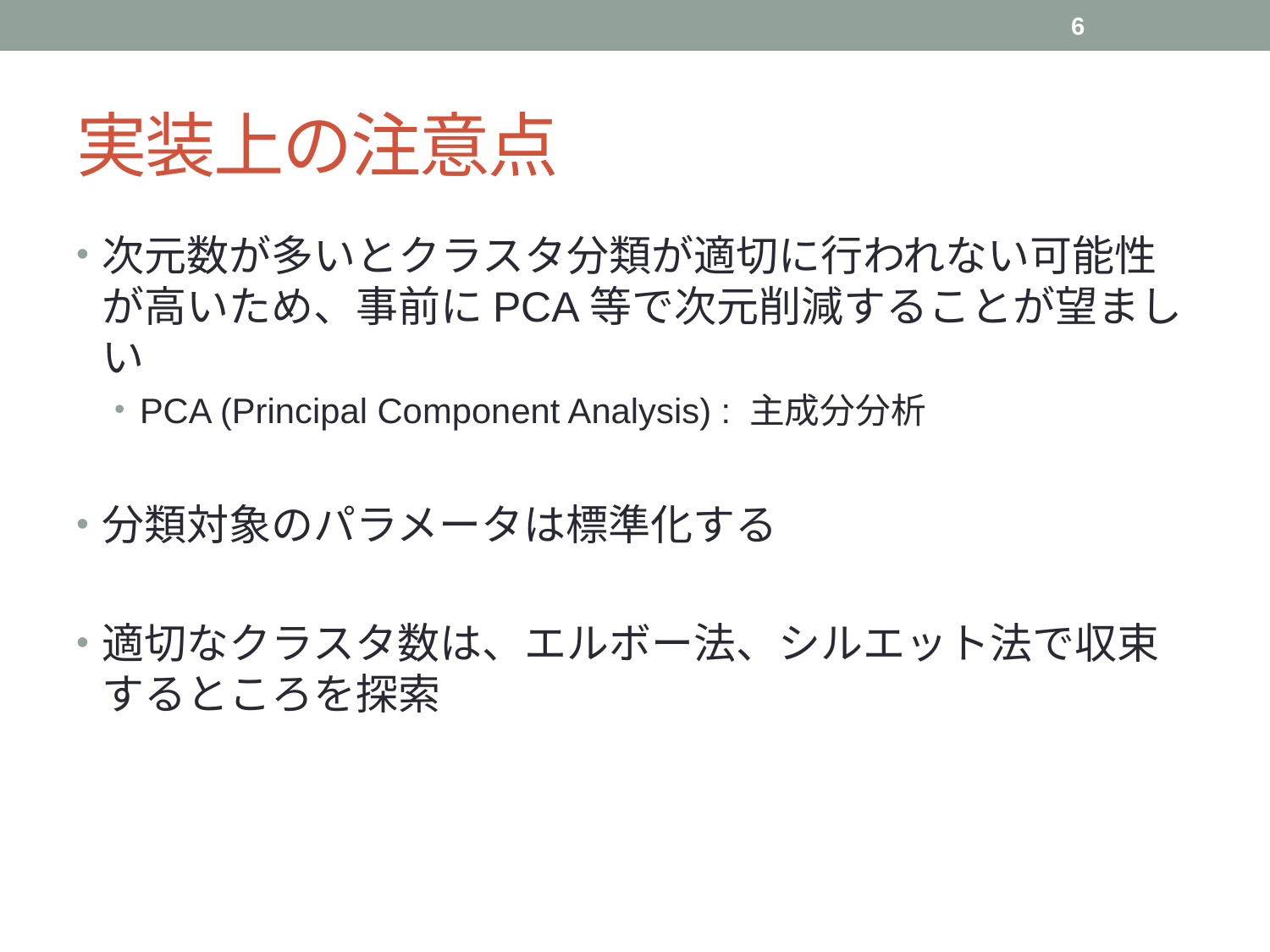

6
# 実装上の注意点
次元数が多いとクラスタ分類が適切に行われない可能性が高いため、事前にPCA等で次元削減することが望ましい
PCA (Principal Component Analysis) : 主成分分析

分類対象のパラメータは標準化する

適切なクラスタ数は、エルボー法、シルエット法で収束するところを探索